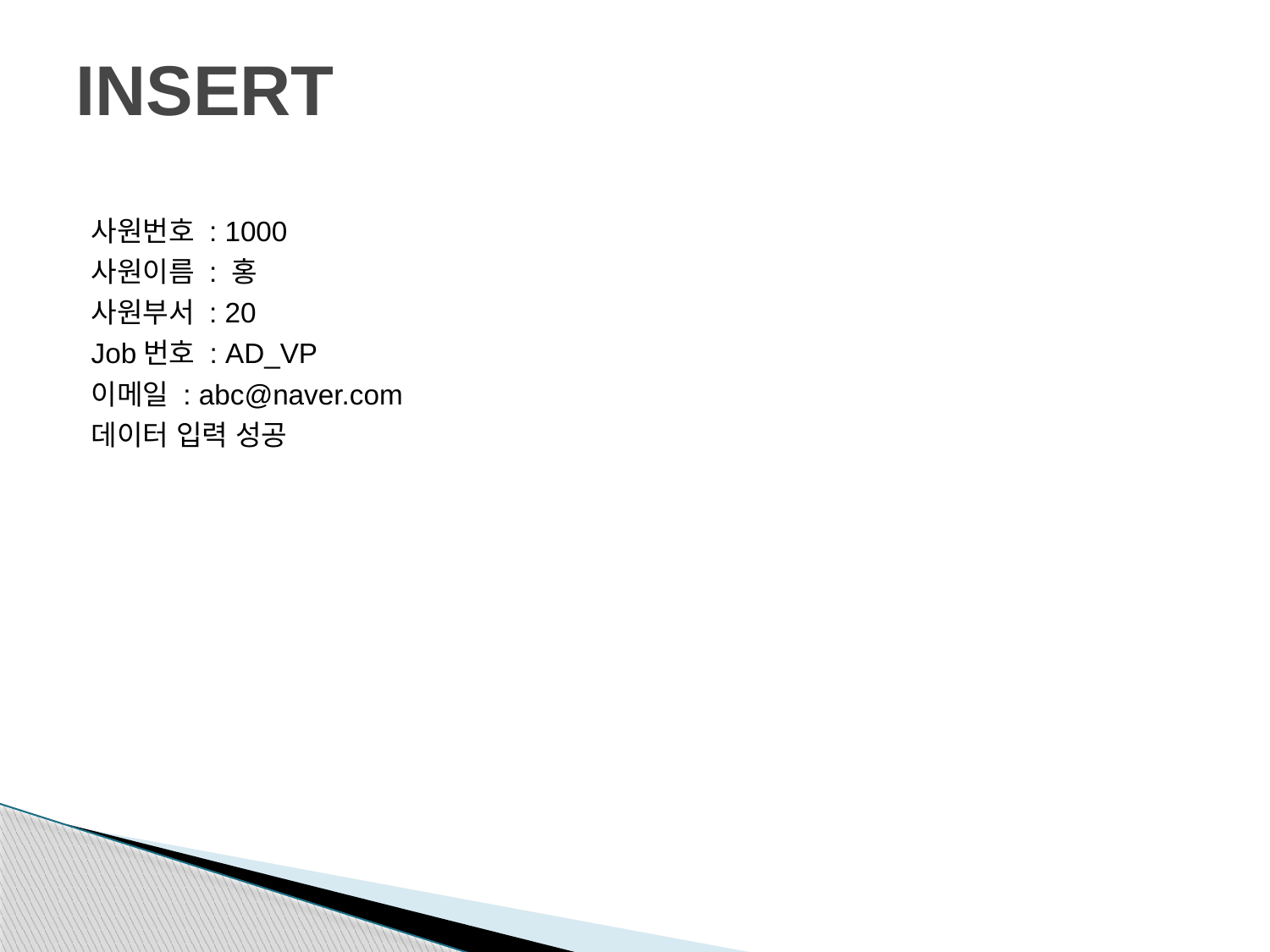

# INSERT

사원번호 : 1000
사원이름 : 홍
사원부서 : 20
Job번호 : AD_VP
이메일 : abc@naver.com
데이터 입력 성공